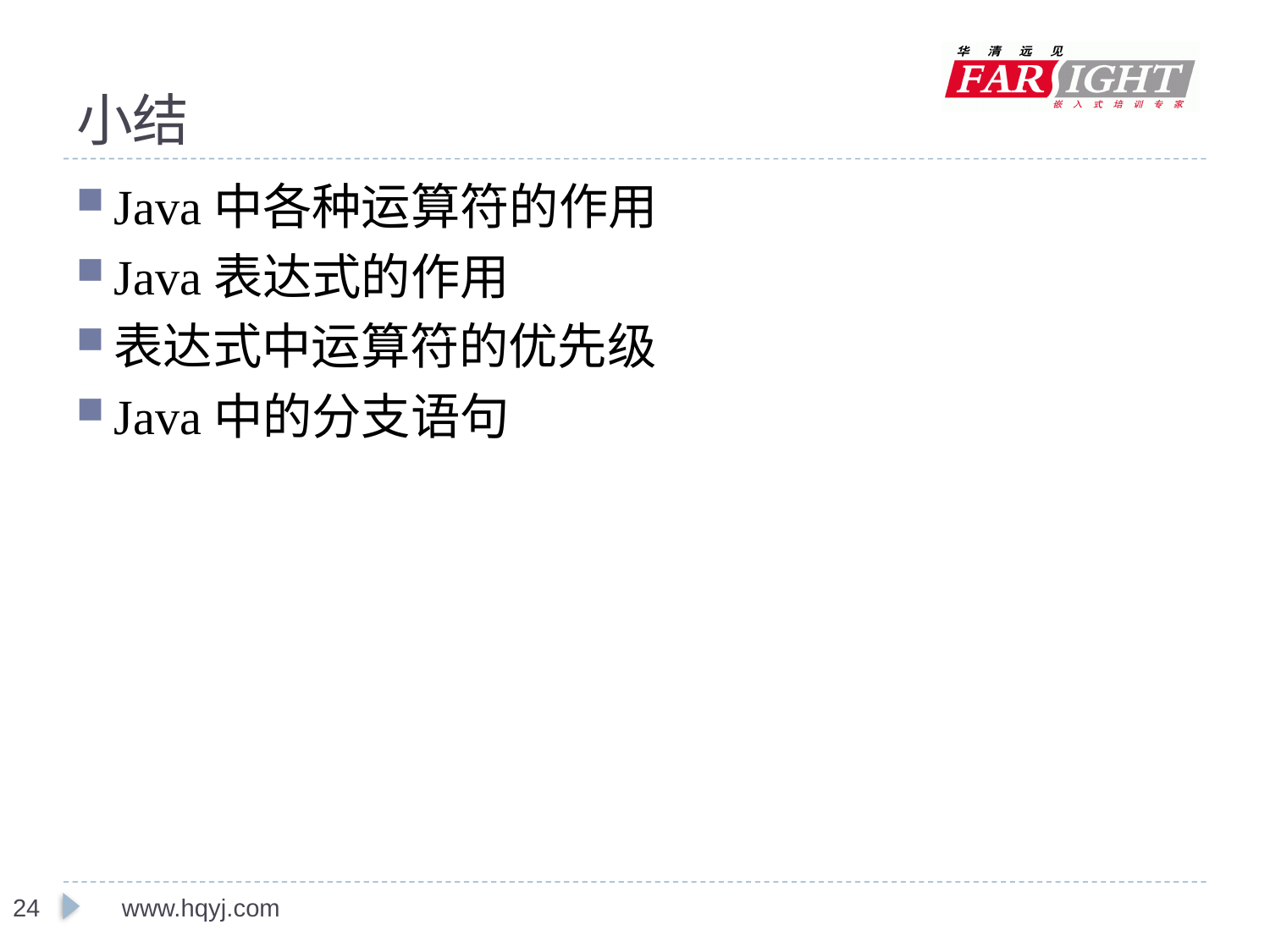

# 小结
Java中各种运算符的作用
Java表达式的作用
表达式中运算符的优先级
Java中的分支语句
www.hqyj.com
24